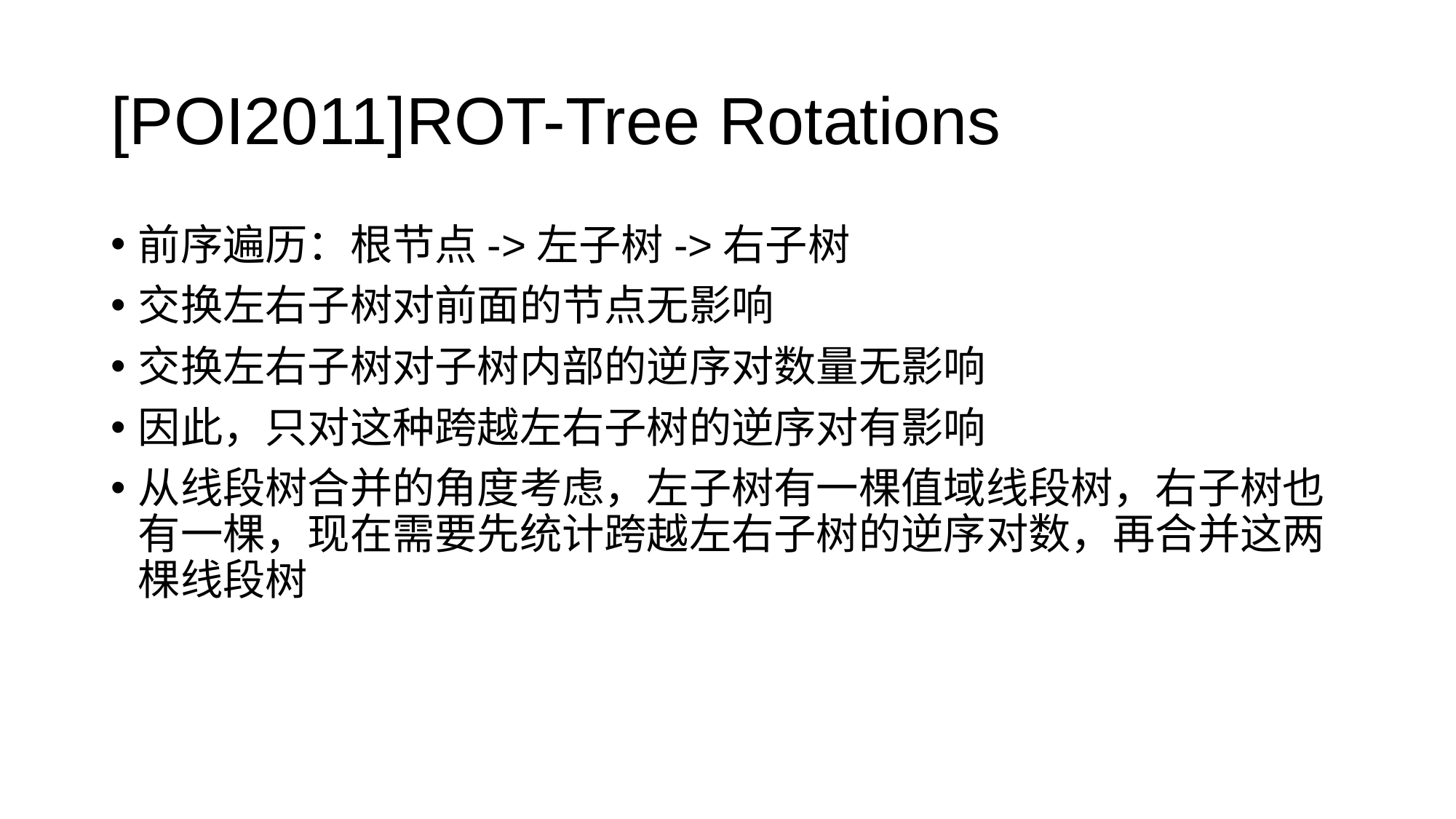

# [POI2011]ROT-Tree Rotations
前序遍历：根节点->左子树->右子树
交换左右子树对前面的节点无影响
交换左右子树对子树内部的逆序对数量无影响
因此，只对这种跨越左右子树的逆序对有影响
从线段树合并的角度考虑，左子树有一棵值域线段树，右子树也有一棵，现在需要先统计跨越左右子树的逆序对数，再合并这两棵线段树